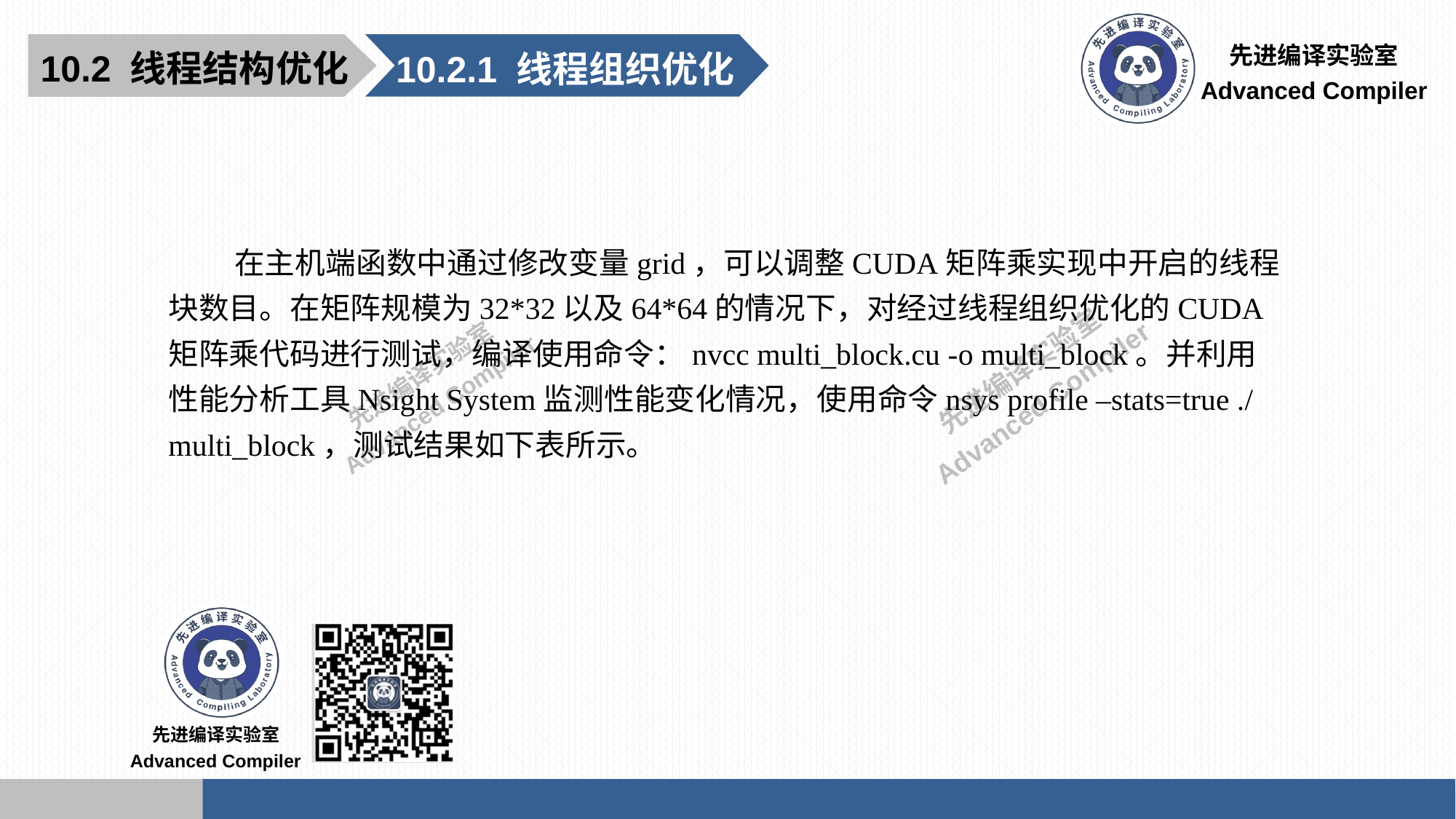

10.2 线程结构优化
10.2.1 线程组织优化

    在主机端函数中通过修改变量grid，可以调整CUDA矩阵乘实现中开启的线程块数目。在矩阵规模为32*32以及64*64的情况下，对经过线程组织优化的CUDA矩阵乘代码进行测试，编译使用命令：nvcc multi_block.cu -o multi_block。并利用性能分析工具Nsight System监测性能变化情况，使用命令nsys profile –stats=true ./ multi_block，测试结果如下表所示。